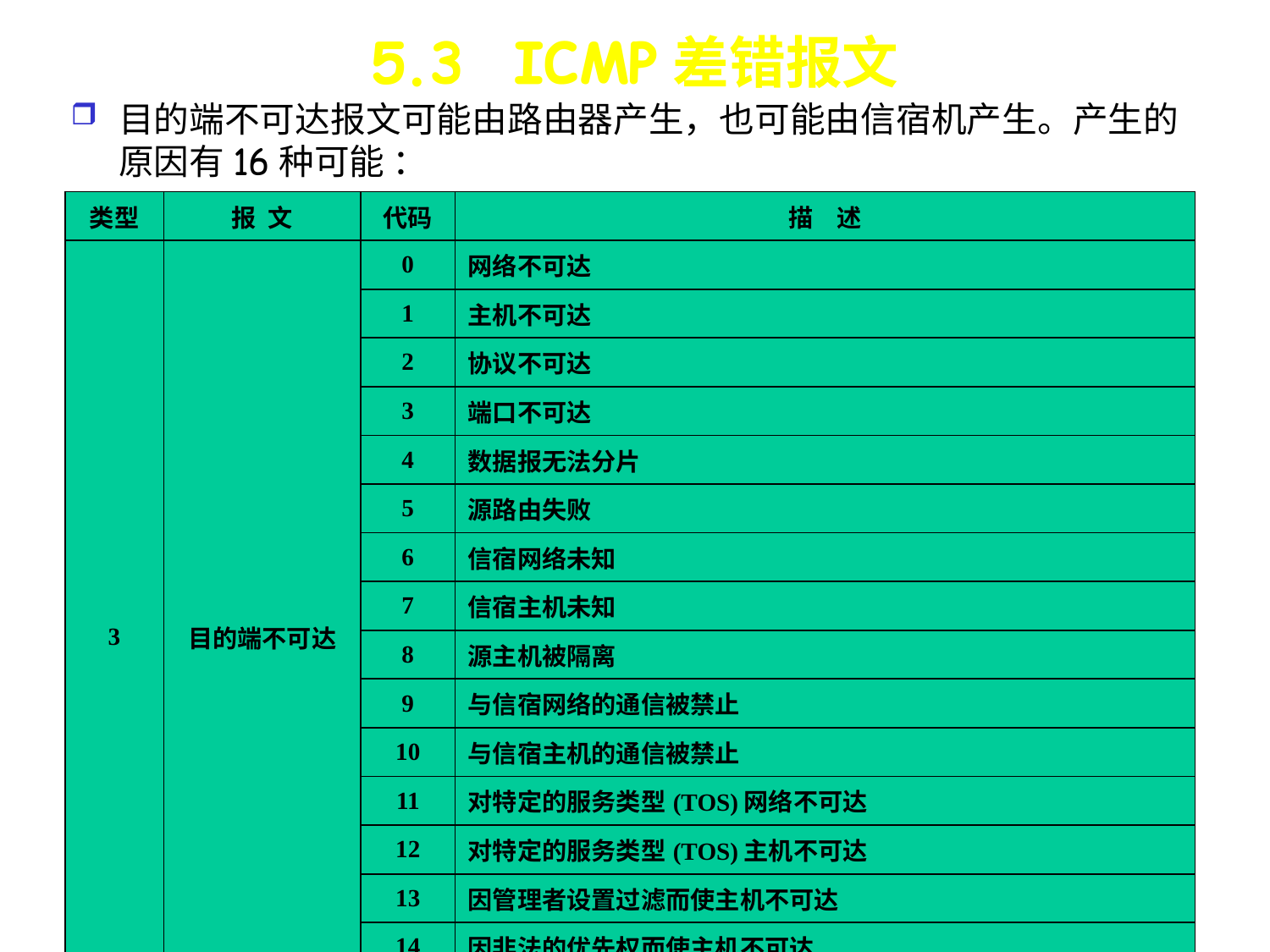

# 5.3  ICMP差错报文
目的端不可达报文可能由路由器产生，也可能由信宿机产生。产生的原因有16种可能 ：

| 类型 | 报 文 | 代码 | 描 述 |
| --- | --- | --- | --- |
| 3 | 目的端不可达 | 0 | 网络不可达 |
|  |  | 1 | 主机不可达 |
|  |  | 2 | 协议不可达 |
|  |  | 3 | 端口不可达 |
|  |  | 4 | 数据报无法分片 |
|  |  | 5 | 源路由失败 |
|  |  | 6 | 信宿网络未知 |
|  |  | 7 | 信宿主机未知 |
|  |  | 8 | 源主机被隔离 |
|  |  | 9 | 与信宿网络的通信被禁止 |
|  |  | 10 | 与信宿主机的通信被禁止 |
|  |  | 11 | 对特定的服务类型(TOS)网络不可达 |
|  |  | 12 | 对特定的服务类型(TOS)主机不可达 |
|  |  | 13 | 因管理者设置过滤而使主机不可达 |
|  |  | 14 | 因非法的优先权而使主机不可达 |
|  |  | 15 | 因报文的优先级低于网络设置的最小优先级而使主机不可达 |